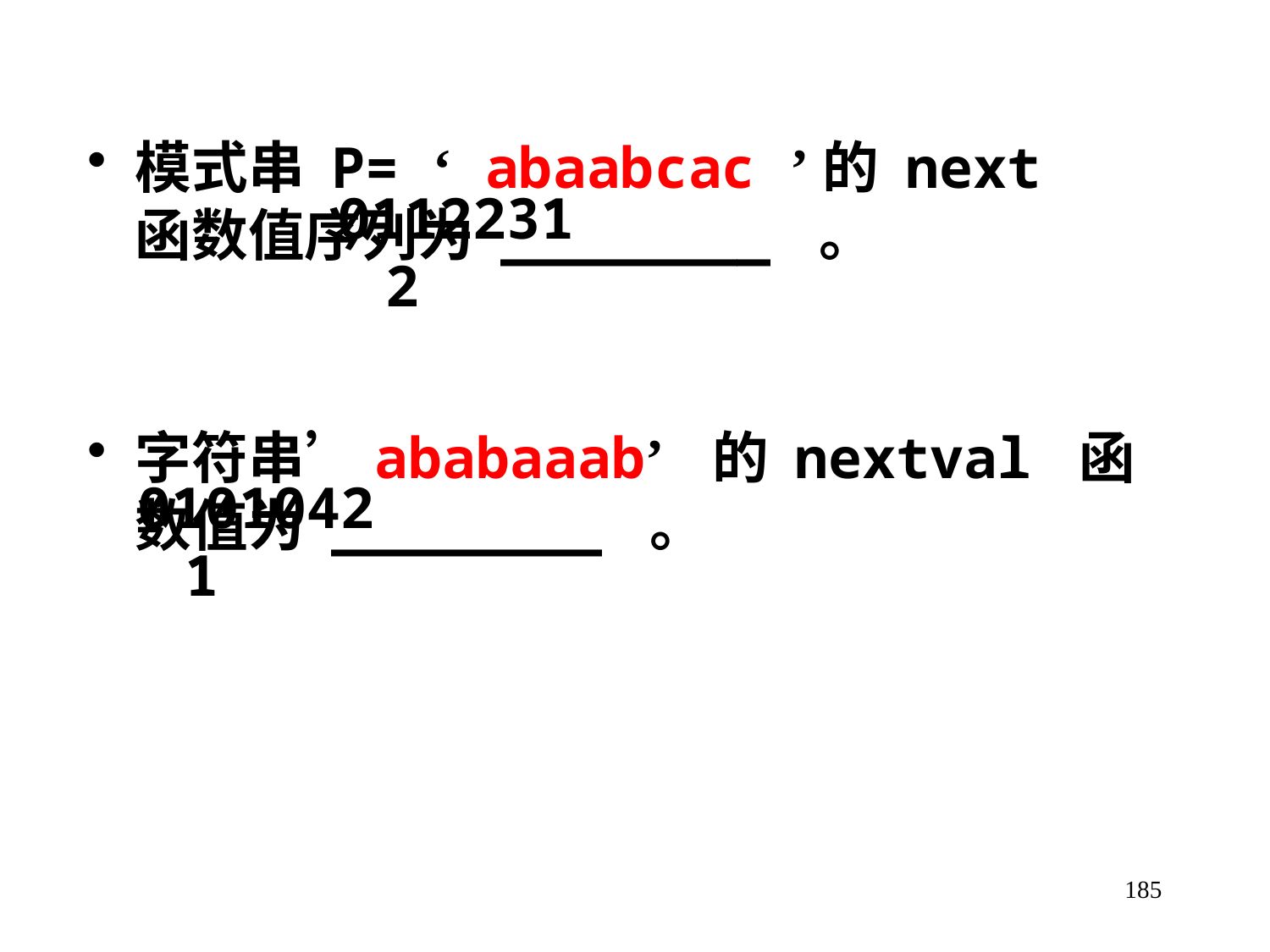

模式串 P= ‘ abaabcac ’的 next 函数值序列为 ________ 。
01122312
字符串’ababaaab’ 的 nextval 函数值为 ________ 。
01010421
185